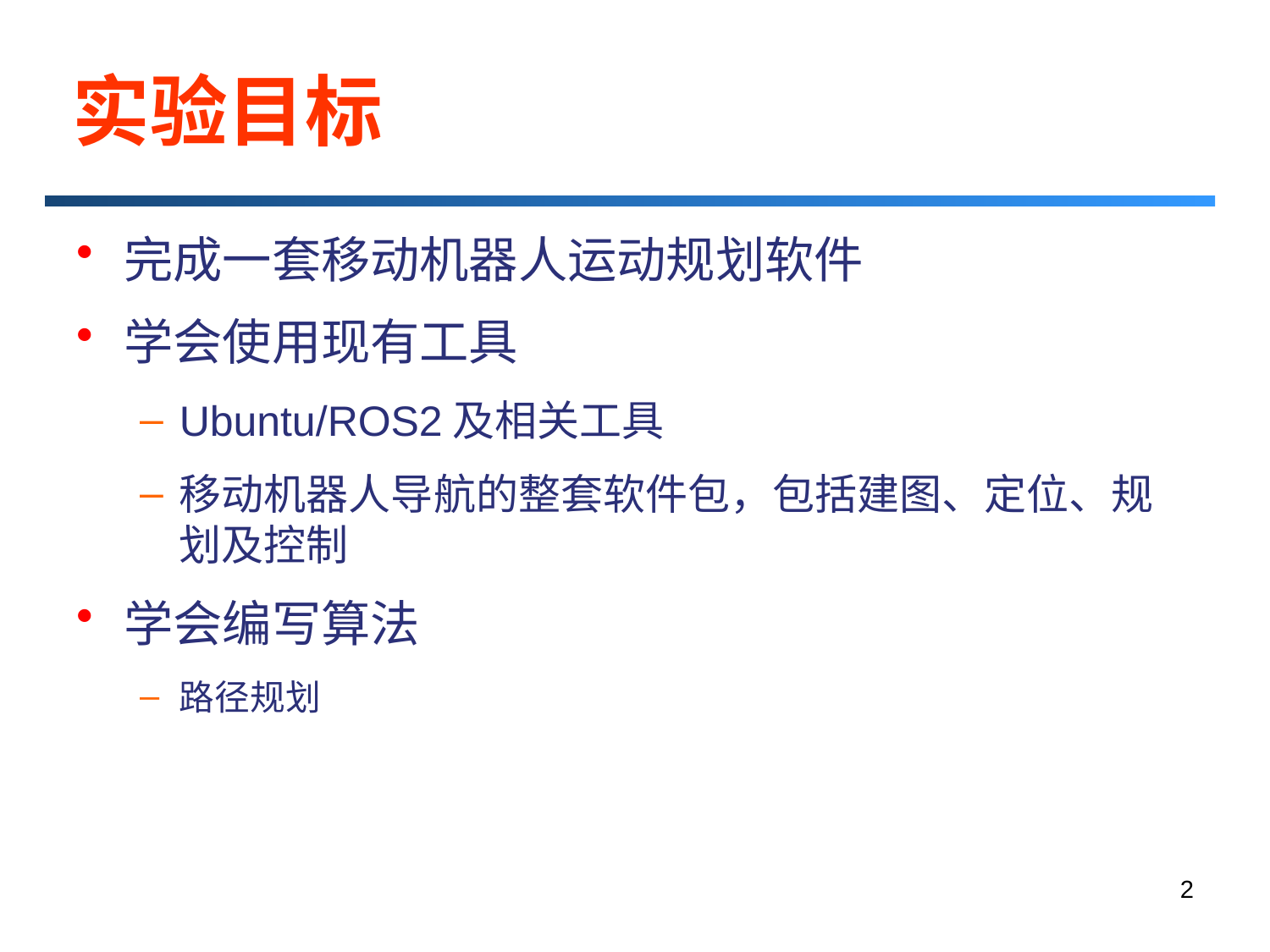

# 实验目标
完成一套移动机器人运动规划软件
学会使用现有工具
Ubuntu/ROS2及相关工具
移动机器人导航的整套软件包，包括建图、定位、规划及控制
学会编写算法
路径规划
2